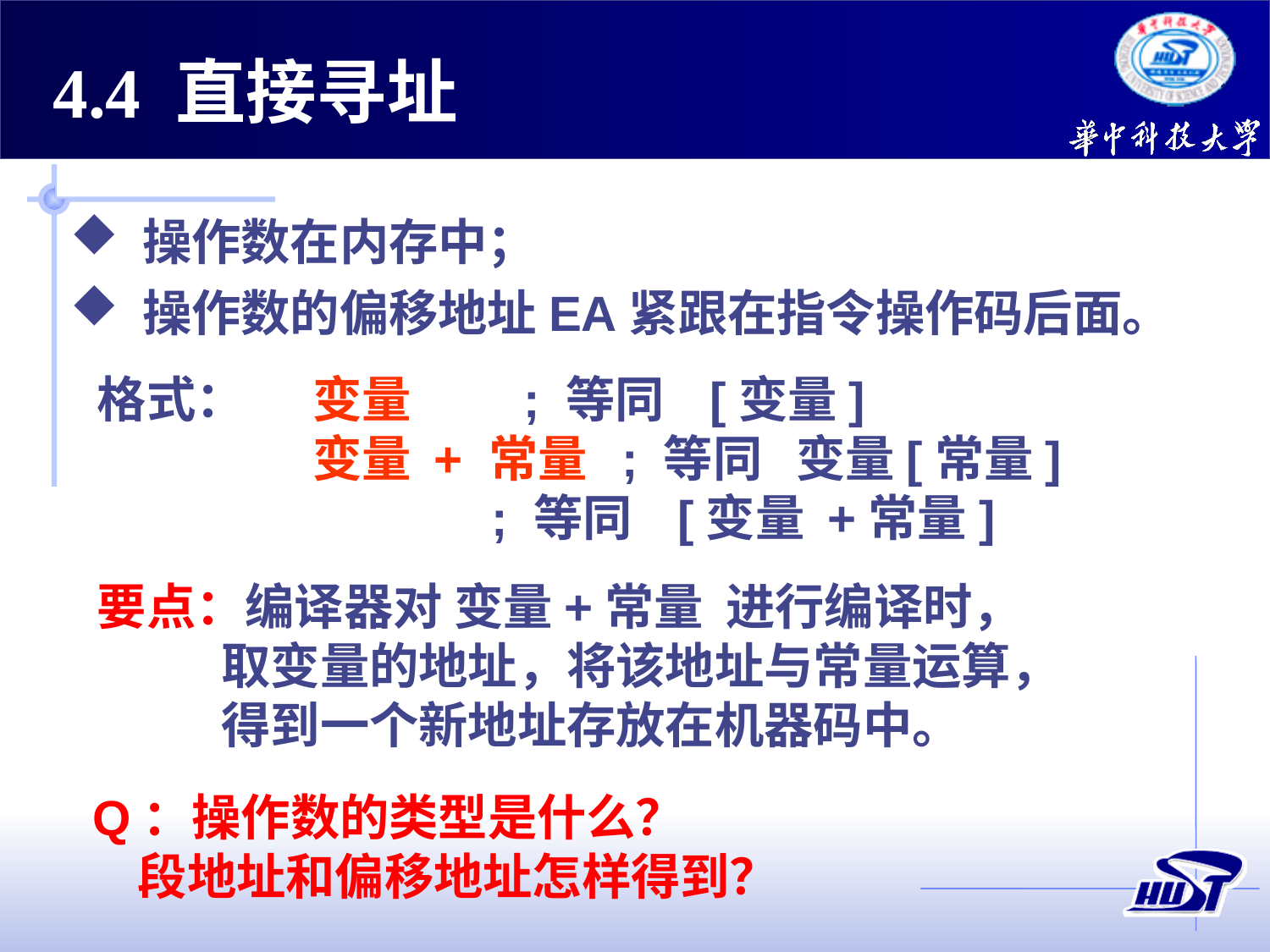

4.4 直接寻址
 操作数在内存中；
 操作数的偏移地址EA紧跟在指令操作码后面。
格式：
变量         ; 等同   [变量]
变量 + 常量  ; 等同   变量[常量]
             ; 等同   [变量 +常量]
要点：编译器对 变量+常量  进行编译时，
          取变量的地址，将该地址与常量运算，
          得到一个新地址存放在机器码中。
Q：操作数的类型是什么？
   段地址和偏移地址怎样得到？